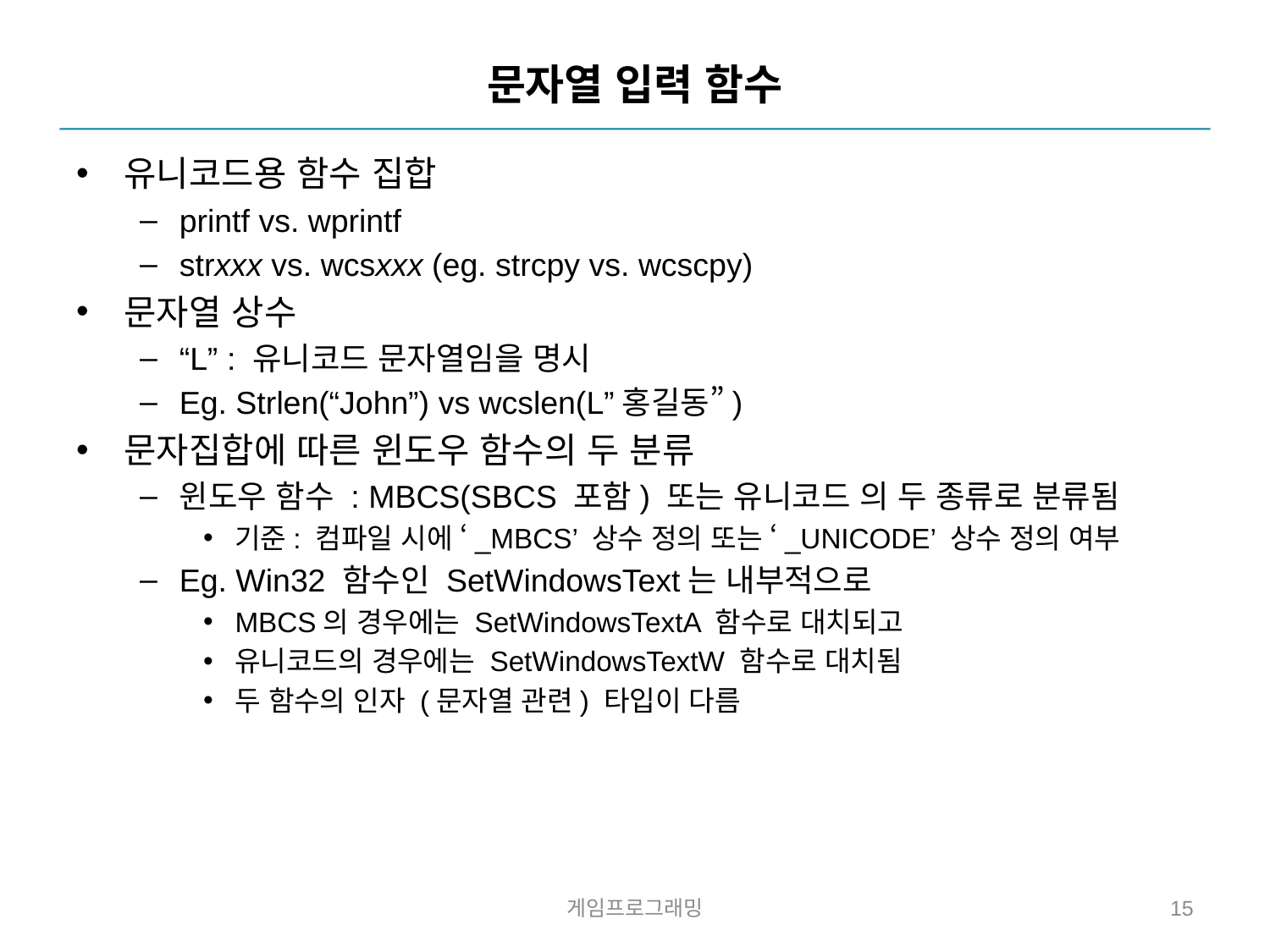

# 문자열 입력 함수
유니코드용 함수 집합
printf vs. wprintf
strxxx vs. wcsxxx (eg. strcpy vs. wcscpy)
문자열 상수
“L” : 유니코드 문자열임을 명시
Eg. Strlen(“John”) vs wcslen(L”홍길동”)
문자집합에 따른 윈도우 함수의 두 분류
윈도우 함수 : MBCS(SBCS 포함) 또는 유니코드 의 두 종류로 분류됨
기준: 컴파일 시에 ‘_MBCS’ 상수 정의 또는 ‘_UNICODE’ 상수 정의 여부
Eg. Win32 함수인 SetWindowsText는 내부적으로
MBCS의 경우에는 SetWindowsTextA 함수로 대치되고
유니코드의 경우에는 SetWindowsTextW 함수로 대치됨
두 함수의 인자 (문자열 관련) 타입이 다름
게임프로그래밍
15